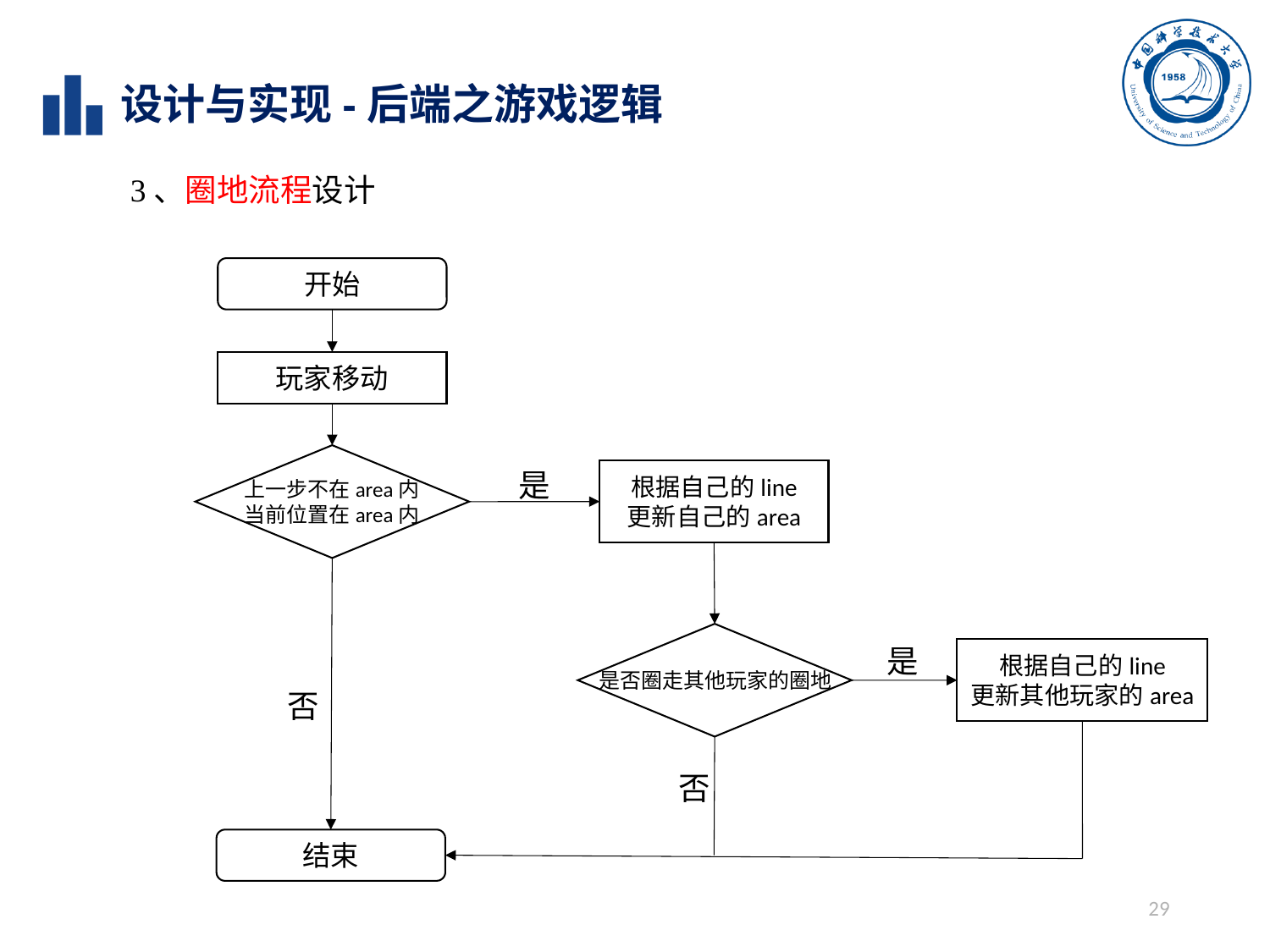

设计与实现-后端之游戏逻辑
3、圈地流程设计
开始
玩家移动

是
根据自己的line
更新自己的area
上一步不在area内
当前位置在area内

是
根据自己的line
更新其他玩家的area
是否圈走其他玩家的圈地
否
否
结束
29